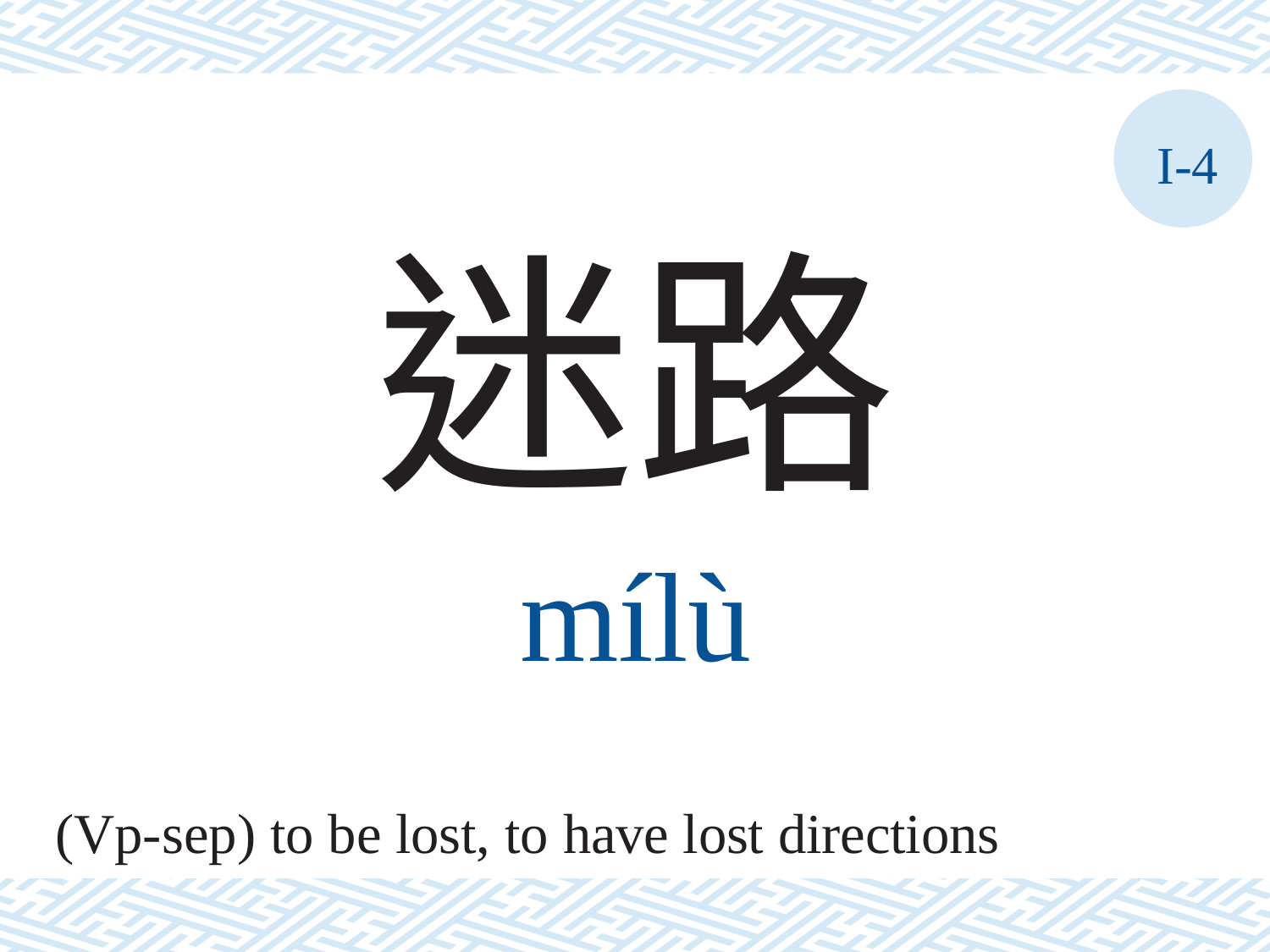

I-4
迷路
mílù
(Vp-sep) to be lost, to have lost directions